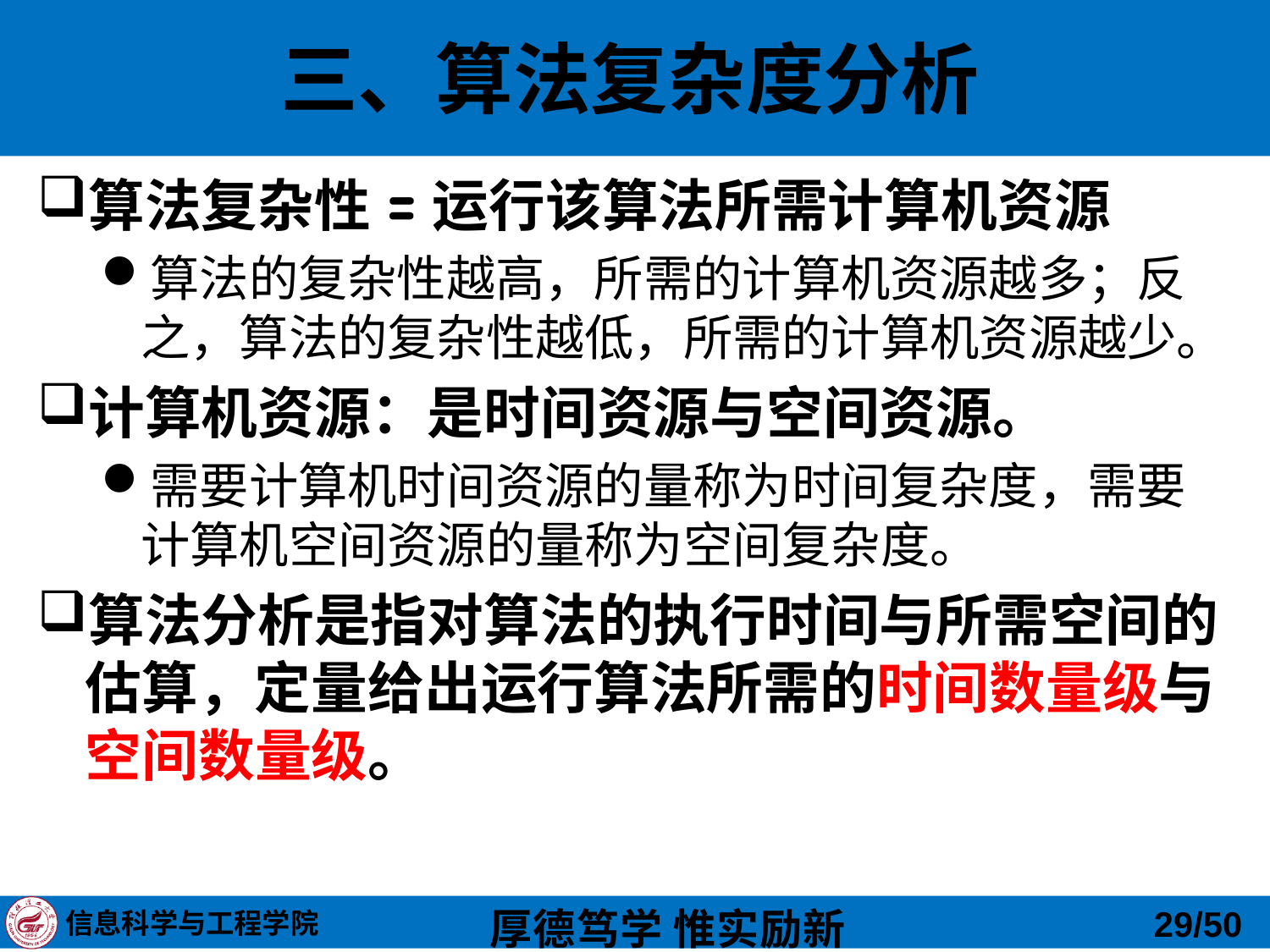

# 三、算法复杂度分析
算法复杂性=运行该算法所需计算机资源
算法的复杂性越高，所需的计算机资源越多；反之，算法的复杂性越低，所需的计算机资源越少。
计算机资源：是时间资源与空间资源。
需要计算机时间资源的量称为时间复杂度，需要计算机空间资源的量称为空间复杂度。
算法分析是指对算法的执行时间与所需空间的估算，定量给出运行算法所需的时间数量级与空间数量级。

29/50